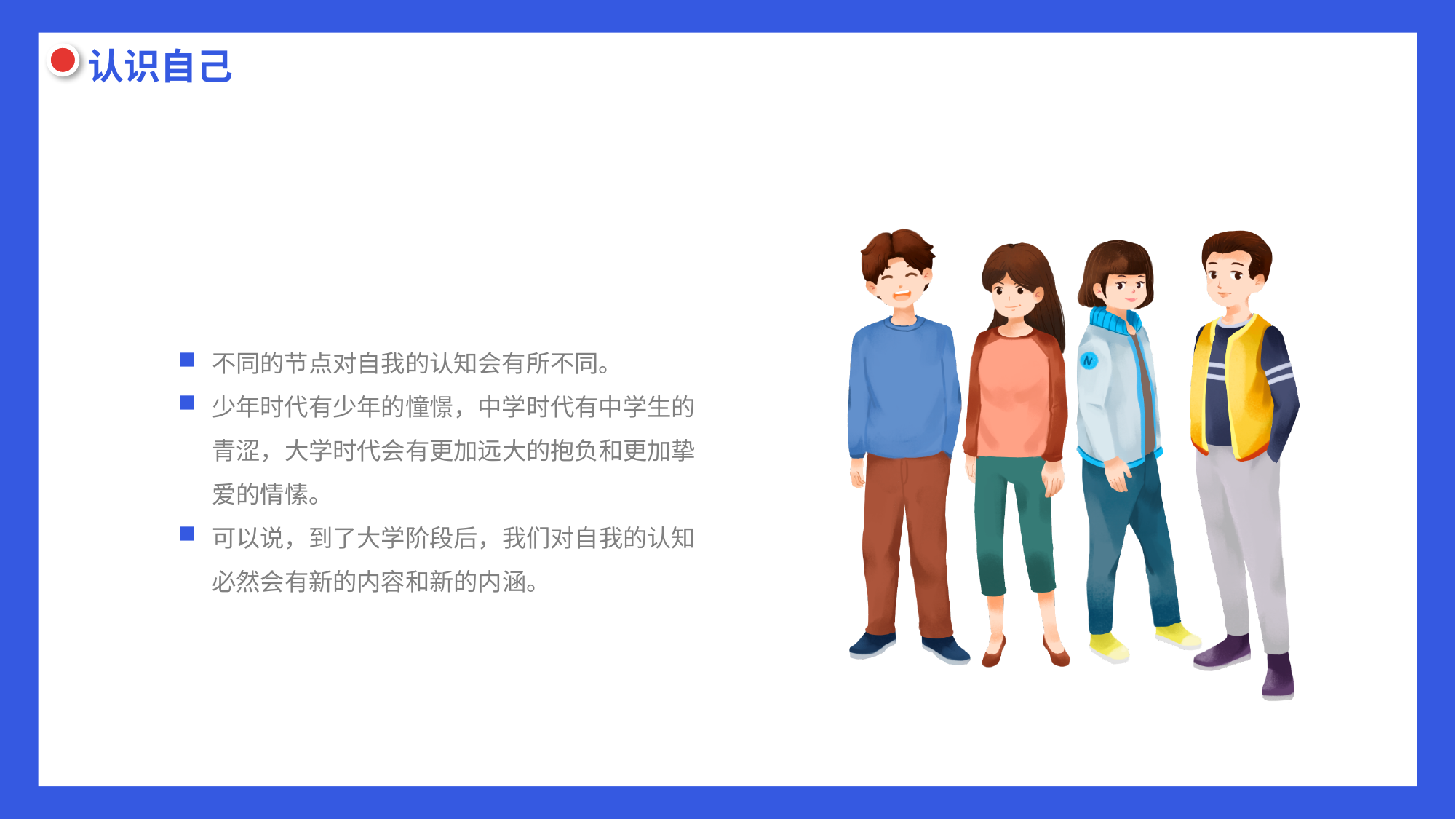

认识自己

不同的节点对自我的认知会有所不同。
少年时代有少年的憧憬，中学时代有中学生的青涩，大学时代会有更加远大的抱负和更加挚爱的情愫。
可以说，到了大学阶段后，我们对自我的认知必然会有新的内容和新的内涵。